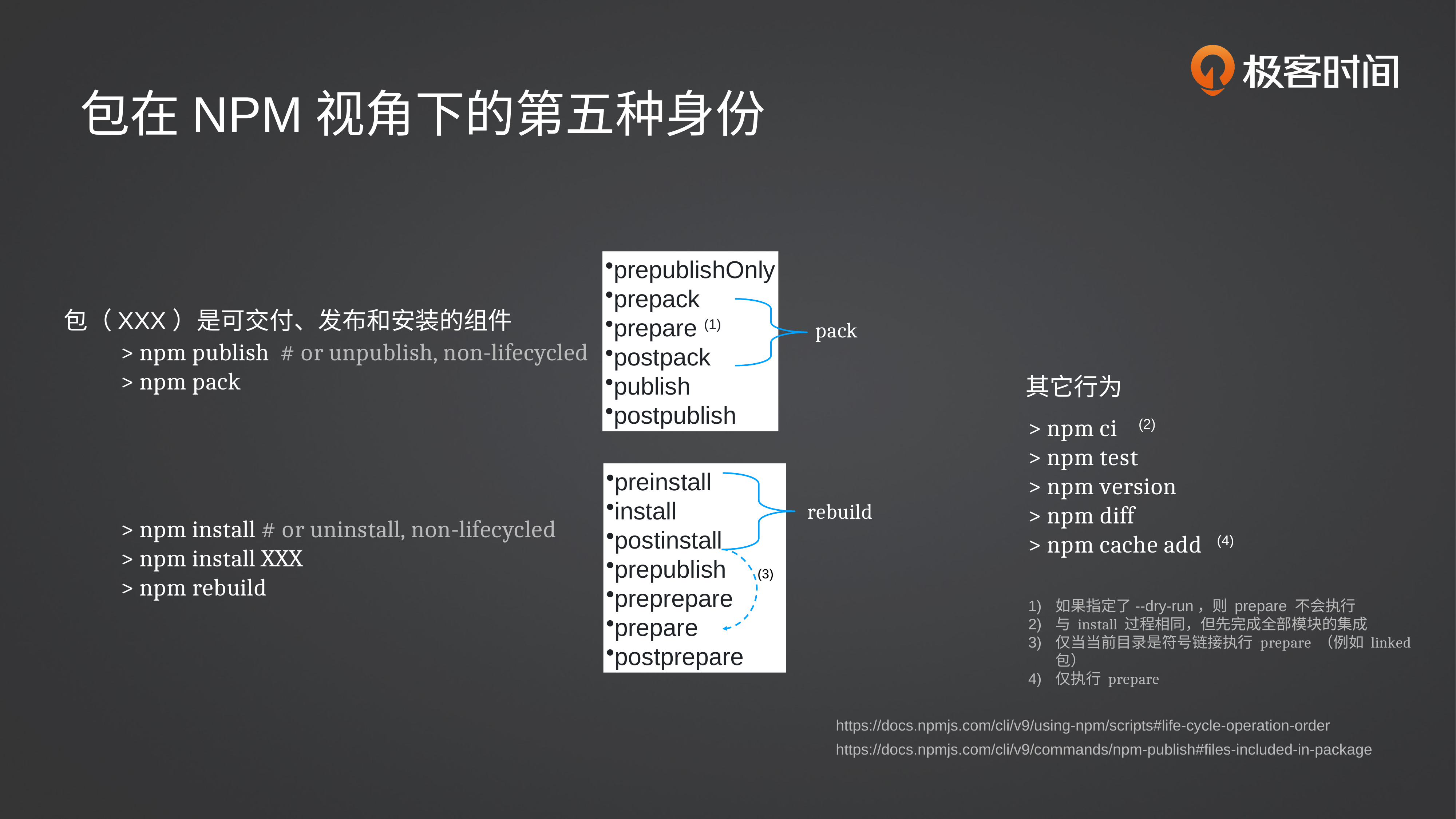

包在NPM视角下的第五种身份
prepublishOnly
prepack
prepare (1)
postpack
publish
postpublish

包（XXX）是可交付、发布和安装的组件
pack
> npm publish  # or unpublish, non-lifecycled
> npm pack
其它行为
> npm ci    (2)
> npm test
> npm version
> npm diff
> npm cache add   (4)
preinstall
install
postinstall
prepublish
preprepare
prepare
postprepare

rebuild
> npm install # or uninstall, non-lifecycled
> npm install XXX
> npm rebuild

(3)
如果指定了--dry-run，则 prepare 不会执行
与 install 过程相同，但先完成全部模块的集成
仅当当前目录是符号链接执行 prepare （例如 linked 包）
仅执行 prepare
https://docs.npmjs.com/cli/v9/using-npm/scripts#life-cycle-operation-order
https://docs.npmjs.com/cli/v9/commands/npm-publish#files-included-in-package